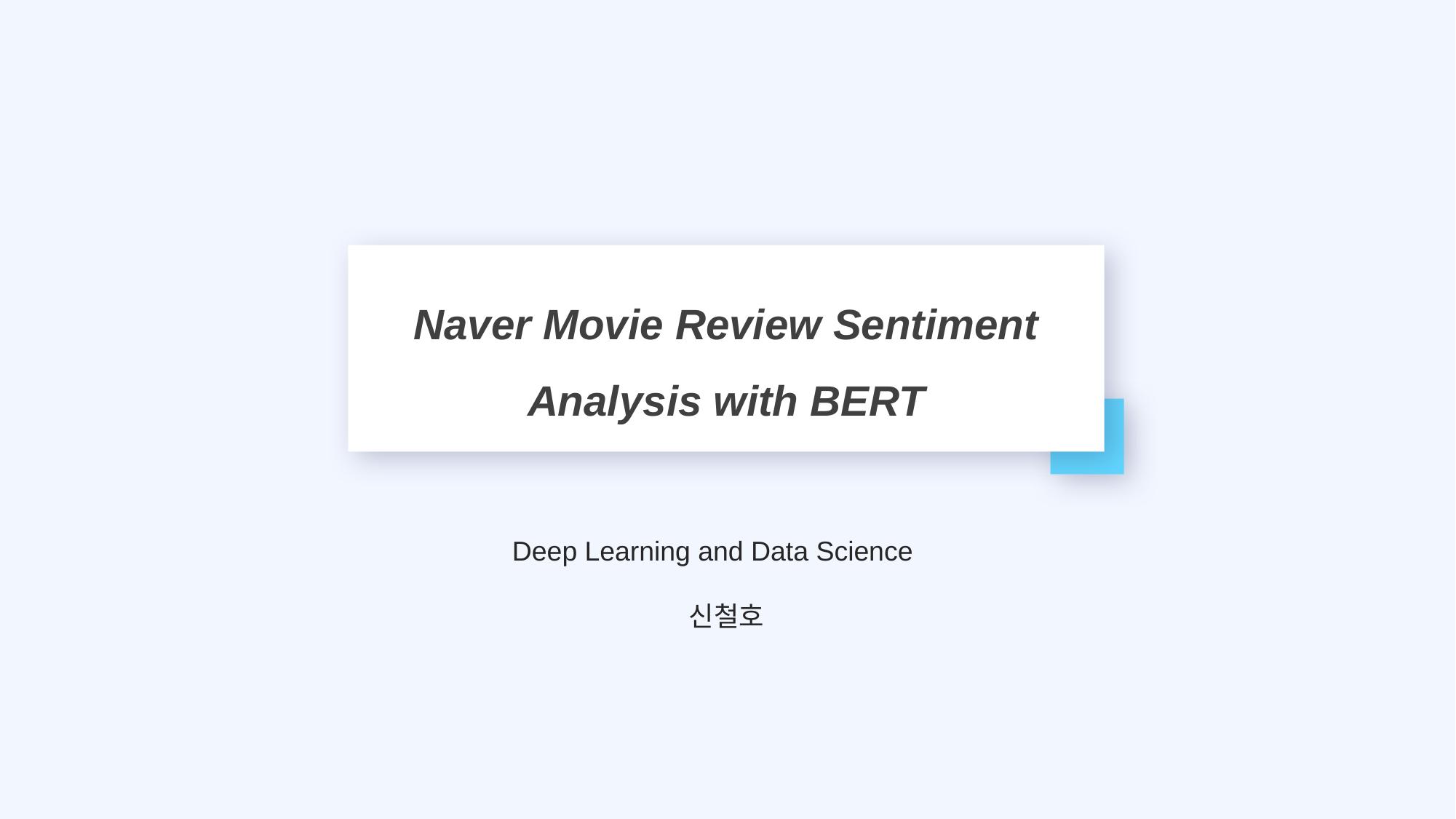

Naver Movie Review Sentiment Analysis with BERT

Deep Learning and Data Science

신철호